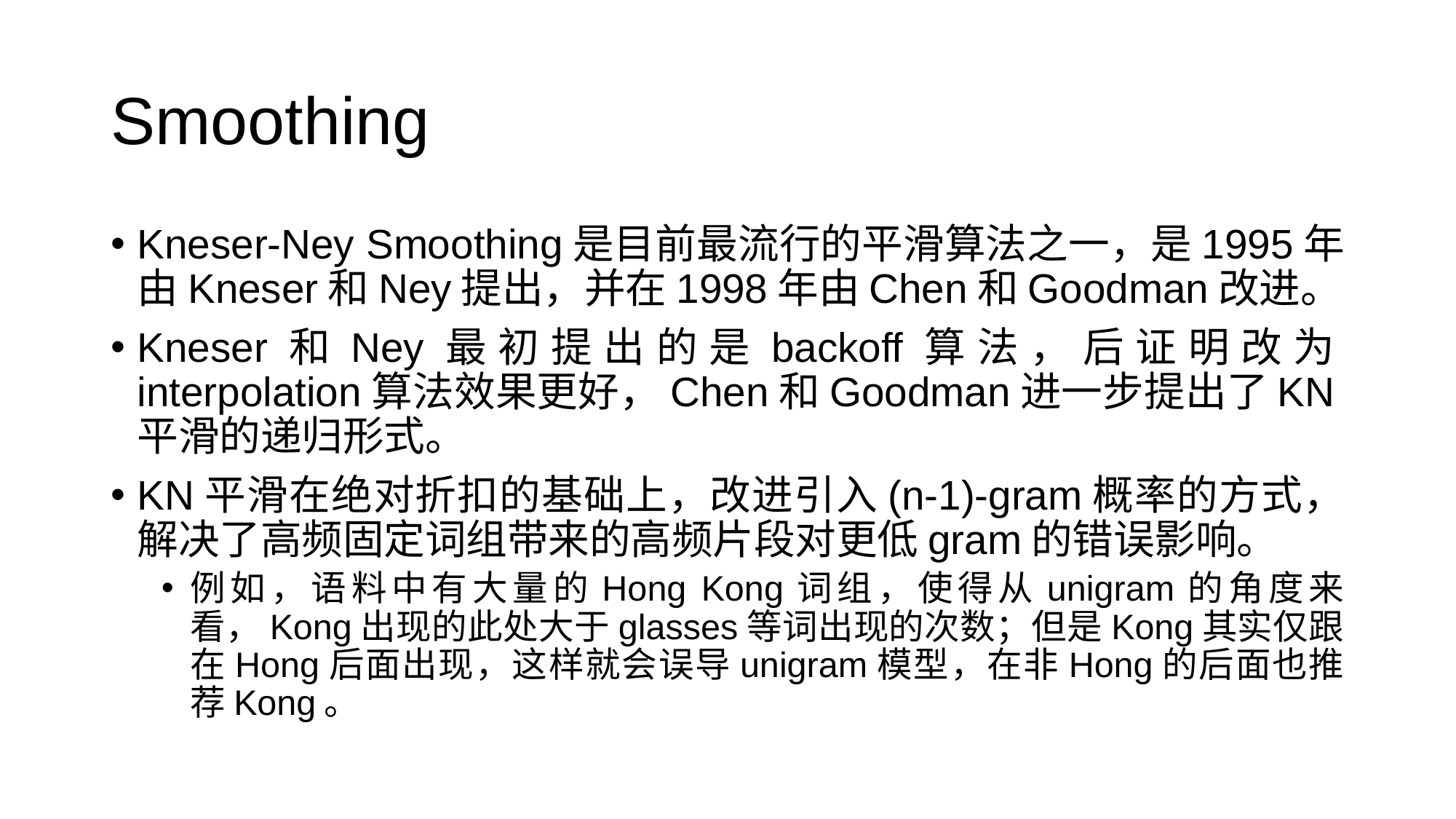

# Smoothing
Kneser-Ney Smoothing是目前最流行的平滑算法之一，是1995年由Kneser和Ney提出，并在1998年由Chen和Goodman改进。
Kneser和Ney最初提出的是backoff算法，后证明改为interpolation算法效果更好，Chen和Goodman进一步提出了KN平滑的递归形式。
KN平滑在绝对折扣的基础上，改进引入(n-1)-gram概率的方式，解决了高频固定词组带来的高频片段对更低gram的错误影响。
例如，语料中有大量的Hong Kong词组，使得从unigram的角度来看，Kong出现的此处大于glasses等词出现的次数；但是Kong其实仅跟在Hong后面出现，这样就会误导unigram模型，在非Hong的后面也推荐Kong。